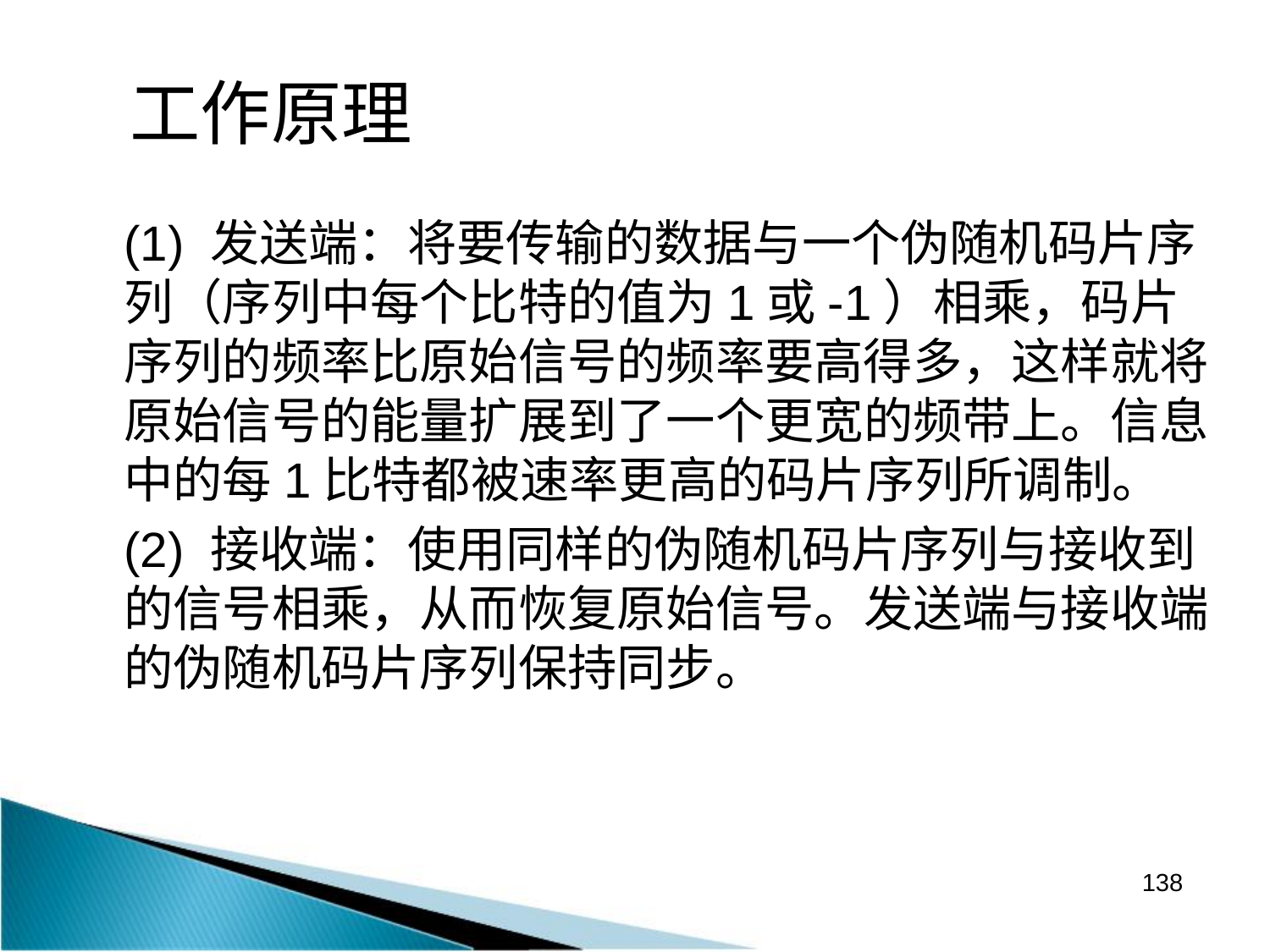

# 工作原理
	(1) 发送端：将要传输的数据与一个伪随机码片序列（序列中每个比特的值为1或-1）相乘，码片序列的频率比原始信号的频率要高得多，这样就将原始信号的能量扩展到了一个更宽的频带上。信息中的每1比特都被速率更高的码片序列所调制。
	(2) 接收端：使用同样的伪随机码片序列与接收到的信号相乘，从而恢复原始信号。发送端与接收端的伪随机码片序列保持同步。

138